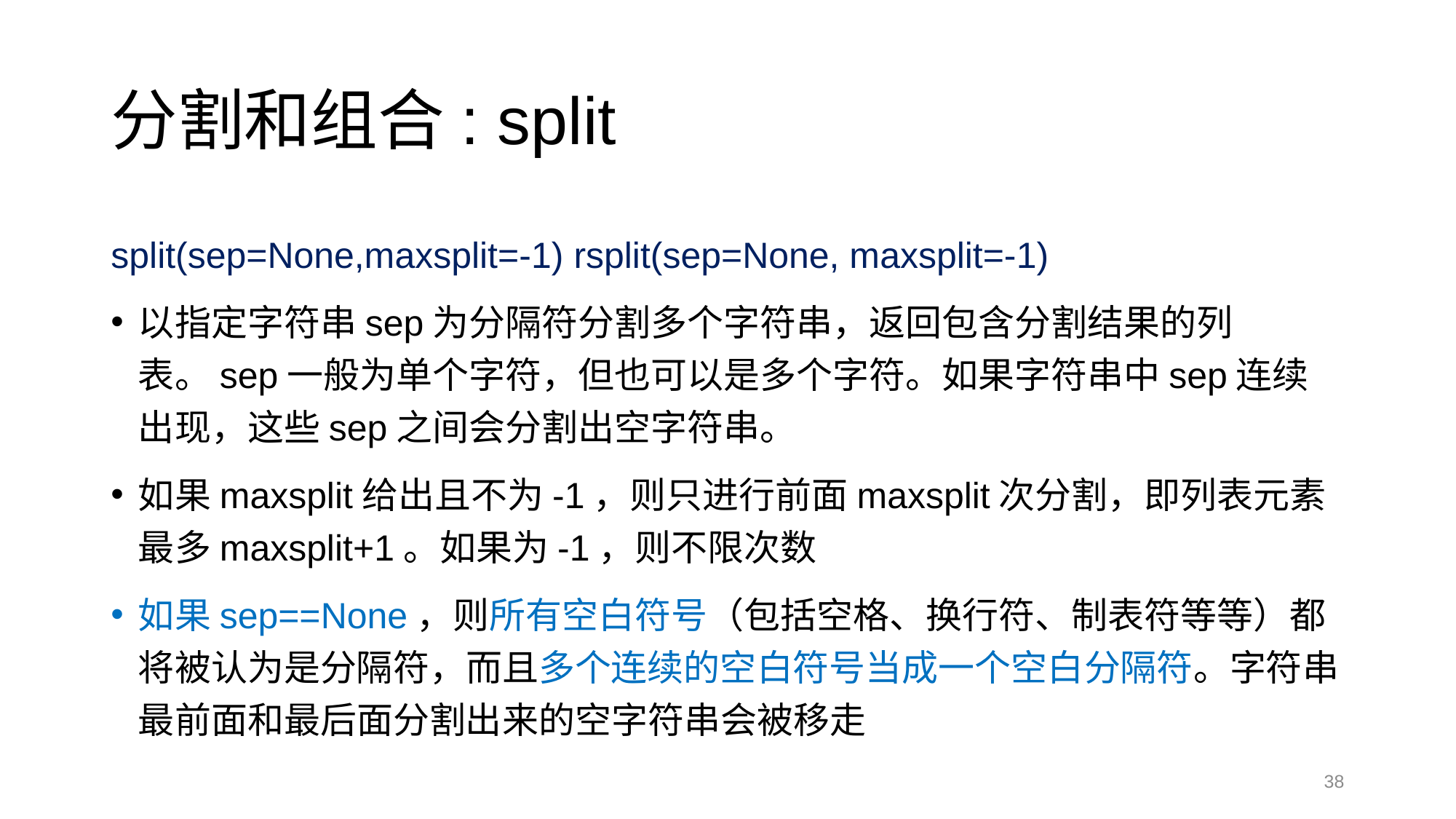

# 分割和组合: split
split(sep=None,maxsplit=-1) rsplit(sep=None, maxsplit=-1)
以指定字符串sep为分隔符分割多个字符串，返回包含分割结果的列表。sep一般为单个字符，但也可以是多个字符。如果字符串中sep连续出现，这些sep之间会分割出空字符串。
如果maxsplit给出且不为-1，则只进行前面maxsplit次分割，即列表元素最多maxsplit+1。如果为-1，则不限次数
如果sep==None，则所有空白符号（包括空格、换行符、制表符等等）都将被认为是分隔符，而且多个连续的空白符号当成一个空白分隔符。字符串最前面和最后面分割出来的空字符串会被移走

38